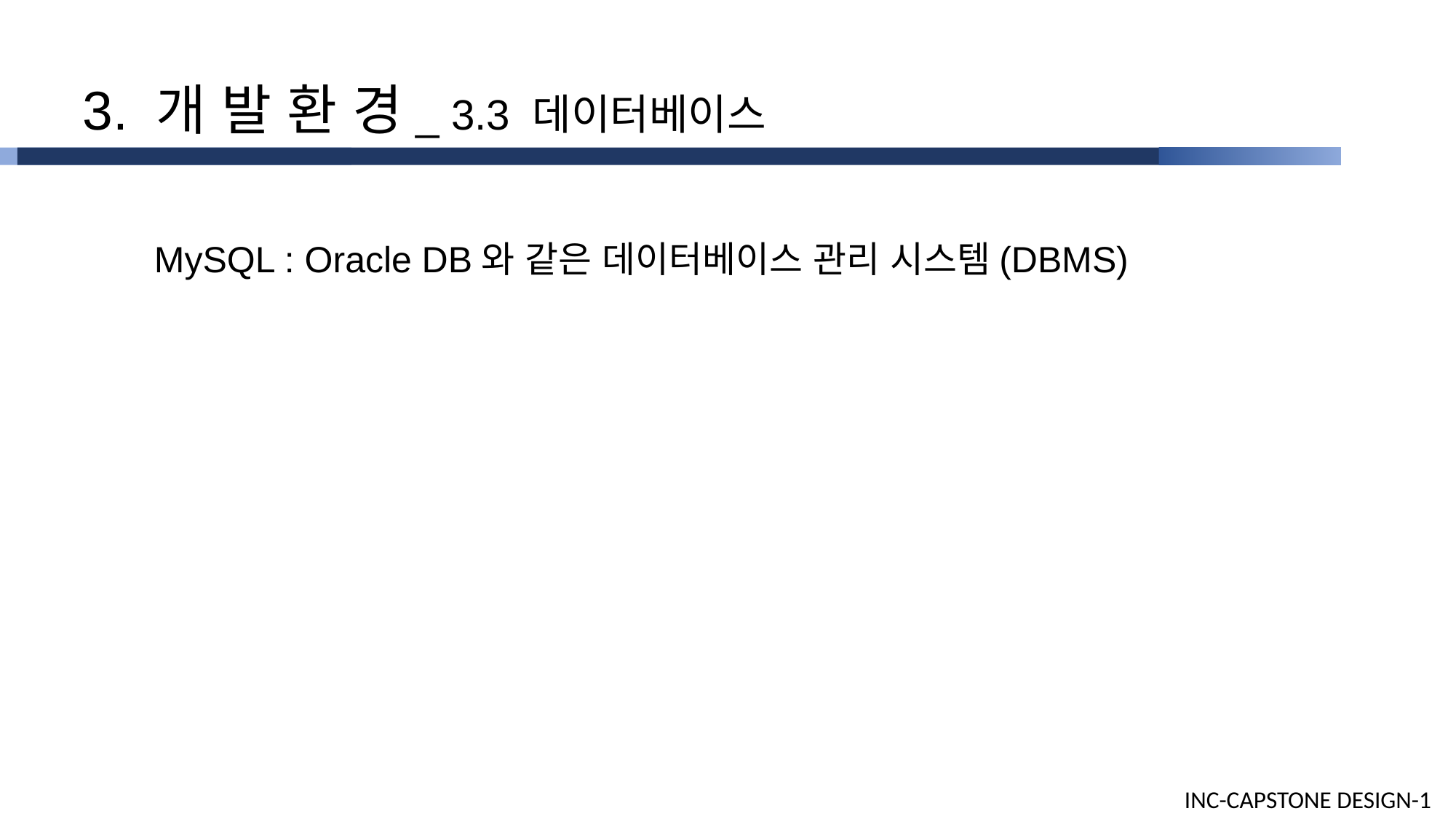

3. 개 발 환 경_ 3.3 데이터베이스
MySQL : Oracle DB와 같은 데이터베이스 관리 시스템(DBMS)